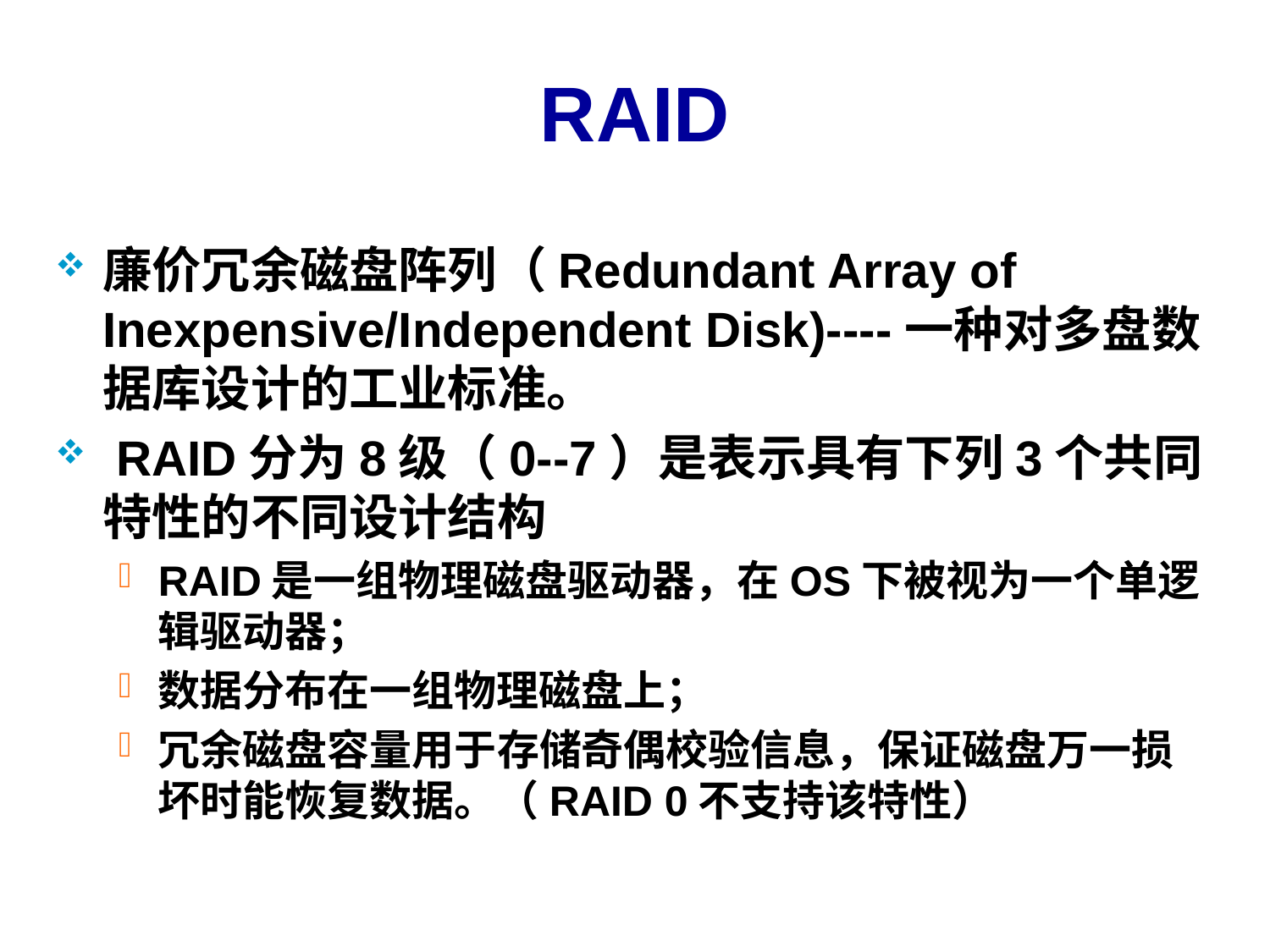

# RAID
廉价冗余磁盘阵列（Redundant Array of Inexpensive/Independent Disk)----一种对多盘数据库设计的工业标准。
 RAID分为8级（0--7）是表示具有下列3个共同特性的不同设计结构
RAID是一组物理磁盘驱动器，在OS下被视为一个单逻辑驱动器；
数据分布在一组物理磁盘上；
冗余磁盘容量用于存储奇偶校验信息，保证磁盘万一损坏时能恢复数据。（RAID 0不支持该特性）